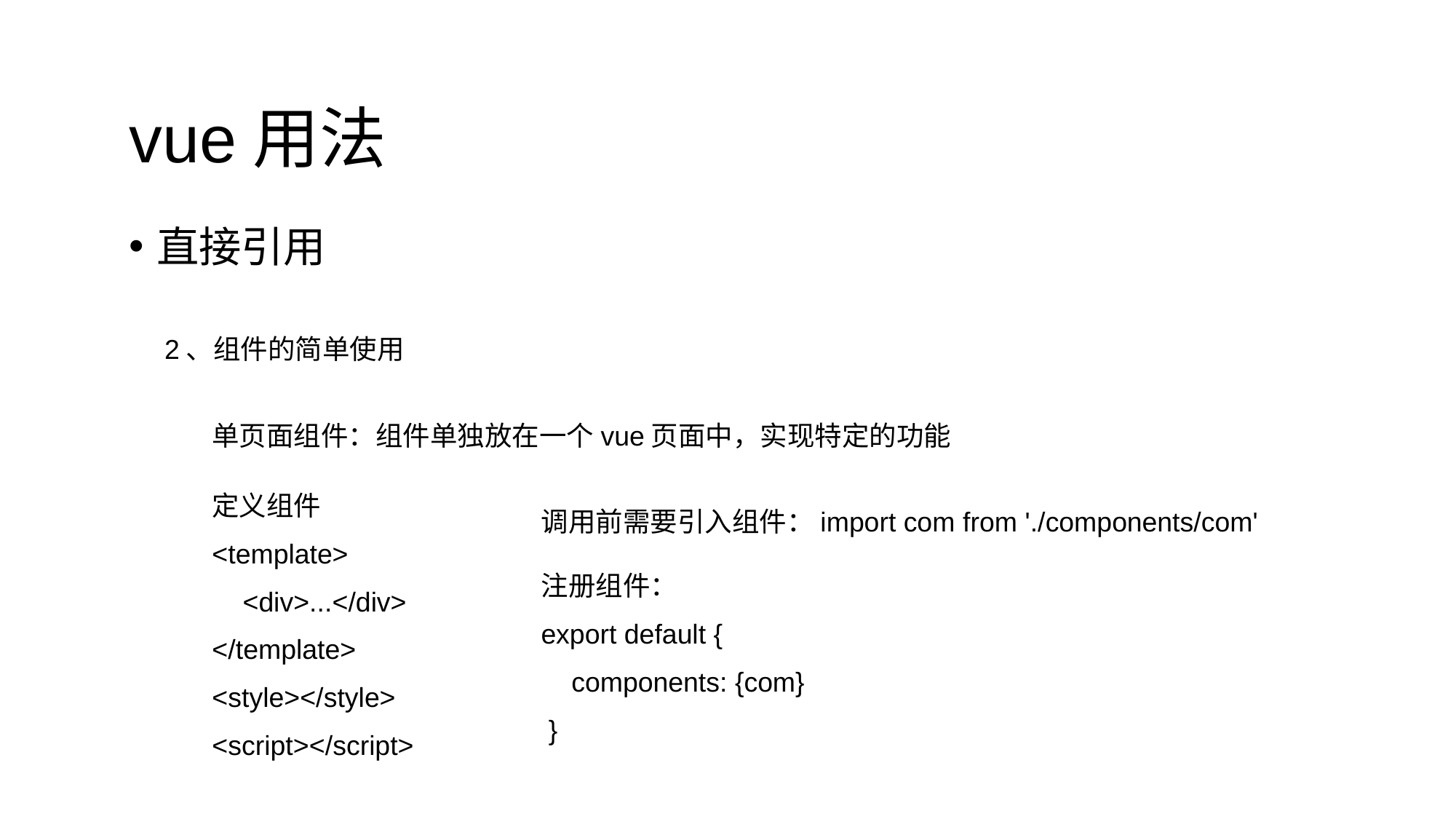

vue用法
直接引用
2、组件的简单使用
单页面组件：组件单独放在一个vue页面中，实现特定的功能
定义组件
<template>
    <div>...</div>
</template>
<style></style>
<script></script>
调用前需要引入组件：import com from './components/com'
注册组件：
export default {
    components: {com}
 }